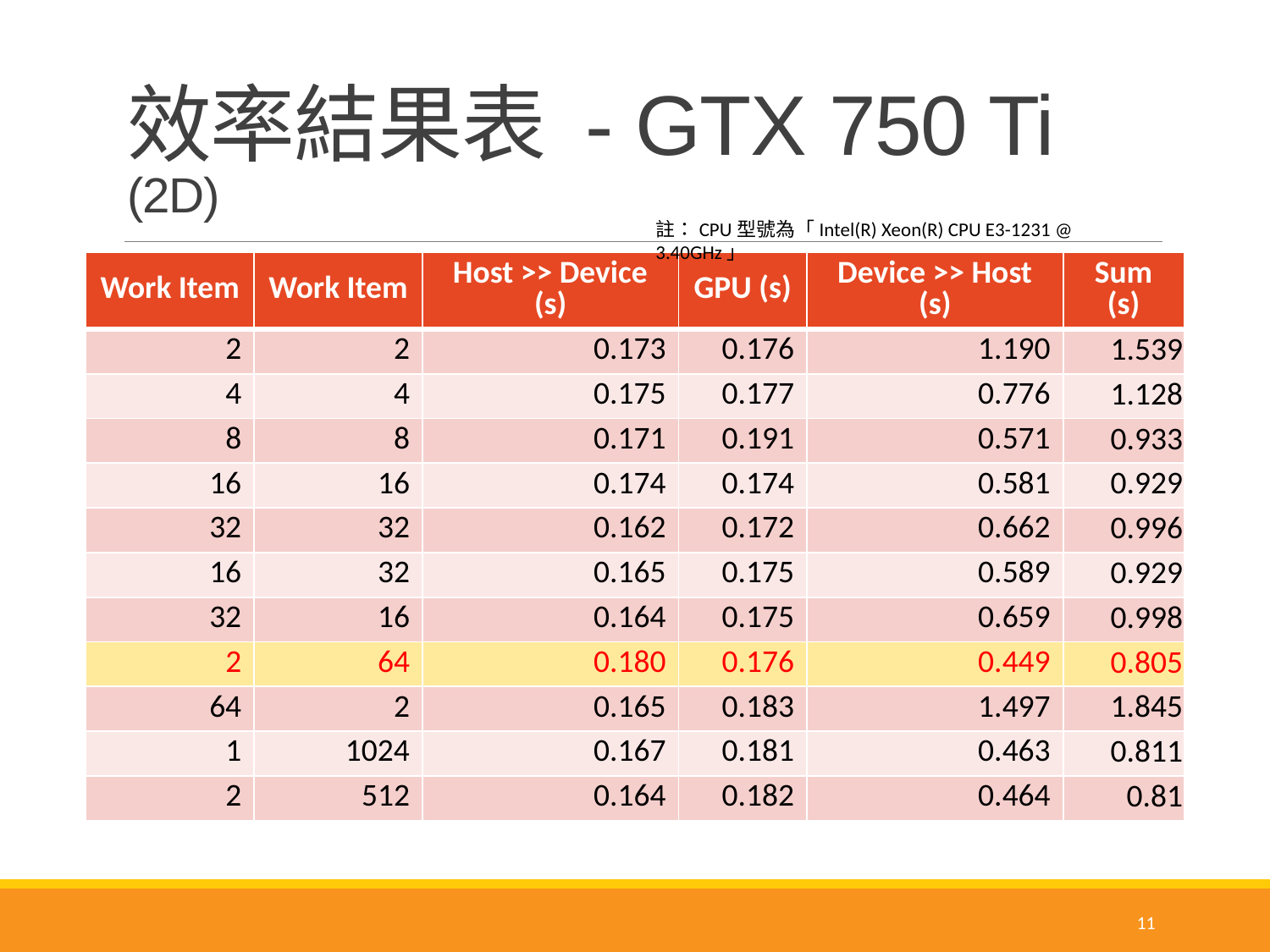

# 效率結果表 - GTX 750 Ti (2D)
註：CPU型號為「Intel(R) Xeon(R) CPU E3-1231 @ 3.40GHz」
| Work Item | Work Item | Host >> Device (s) | GPU (s) | Device >> Host (s) | Sum (s) |
| --- | --- | --- | --- | --- | --- |
| 2 | 2 | 0.173 | 0.176 | 1.190 | 1.539 |
| 4 | 4 | 0.175 | 0.177 | 0.776 | 1.128 |
| 8 | 8 | 0.171 | 0.191 | 0.571 | 0.933 |
| 16 | 16 | 0.174 | 0.174 | 0.581 | 0.929 |
| 32 | 32 | 0.162 | 0.172 | 0.662 | 0.996 |
| 16 | 32 | 0.165 | 0.175 | 0.589 | 0.929 |
| 32 | 16 | 0.164 | 0.175 | 0.659 | 0.998 |
| 2 | 64 | 0.180 | 0.176 | 0.449 | 0.805 |
| 64 | 2 | 0.165 | 0.183 | 1.497 | 1.845 |
| 1 | 1024 | 0.167 | 0.181 | 0.463 | 0.811 |
| 2 | 512 | 0.164 | 0.182 | 0.464 | 0.81 |
11